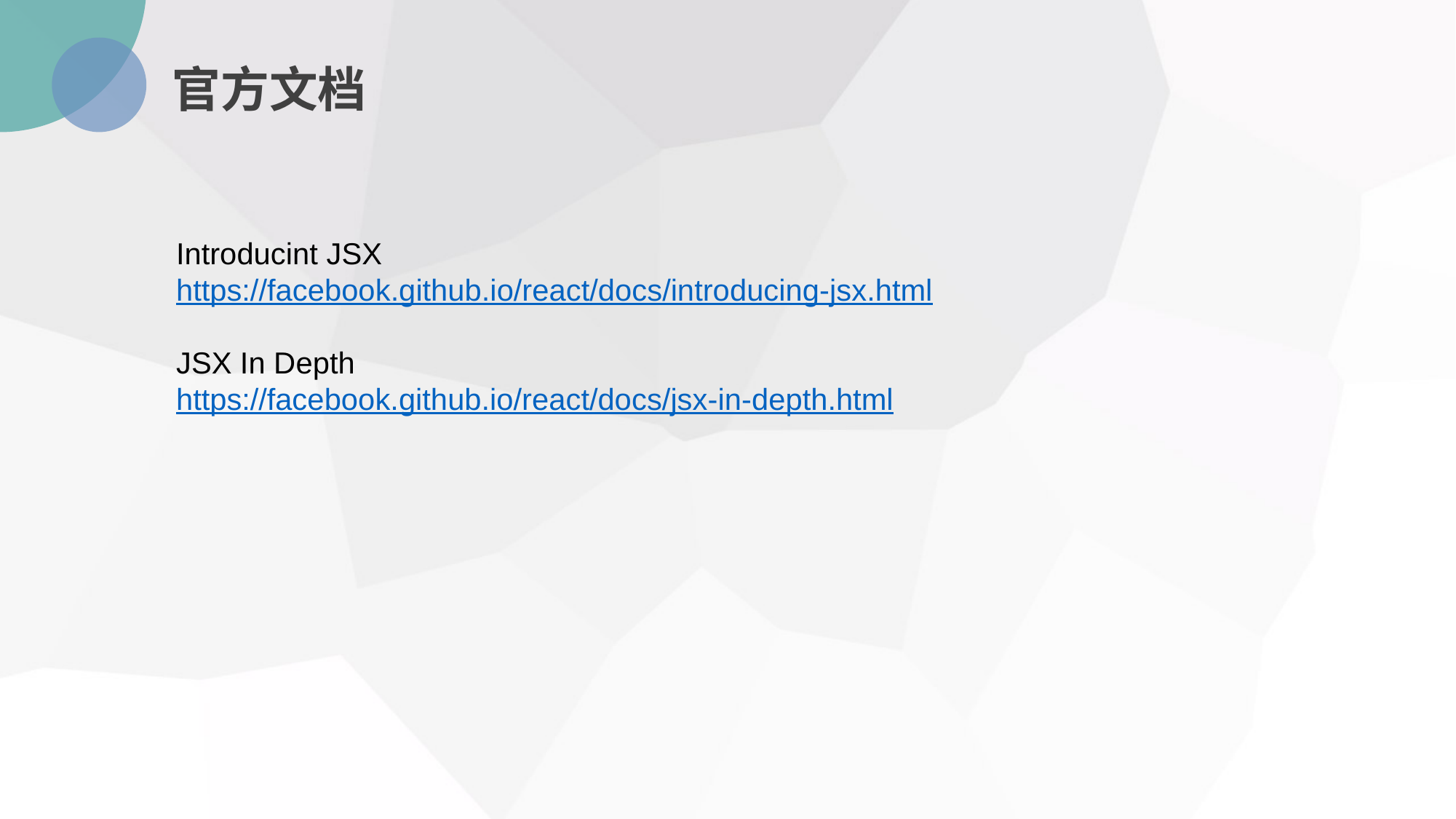

官方文档
Introducint JSX
https://facebook.github.io/react/docs/introducing-jsx.html

JSX In Depth
https://facebook.github.io/react/docs/jsx-in-depth.html